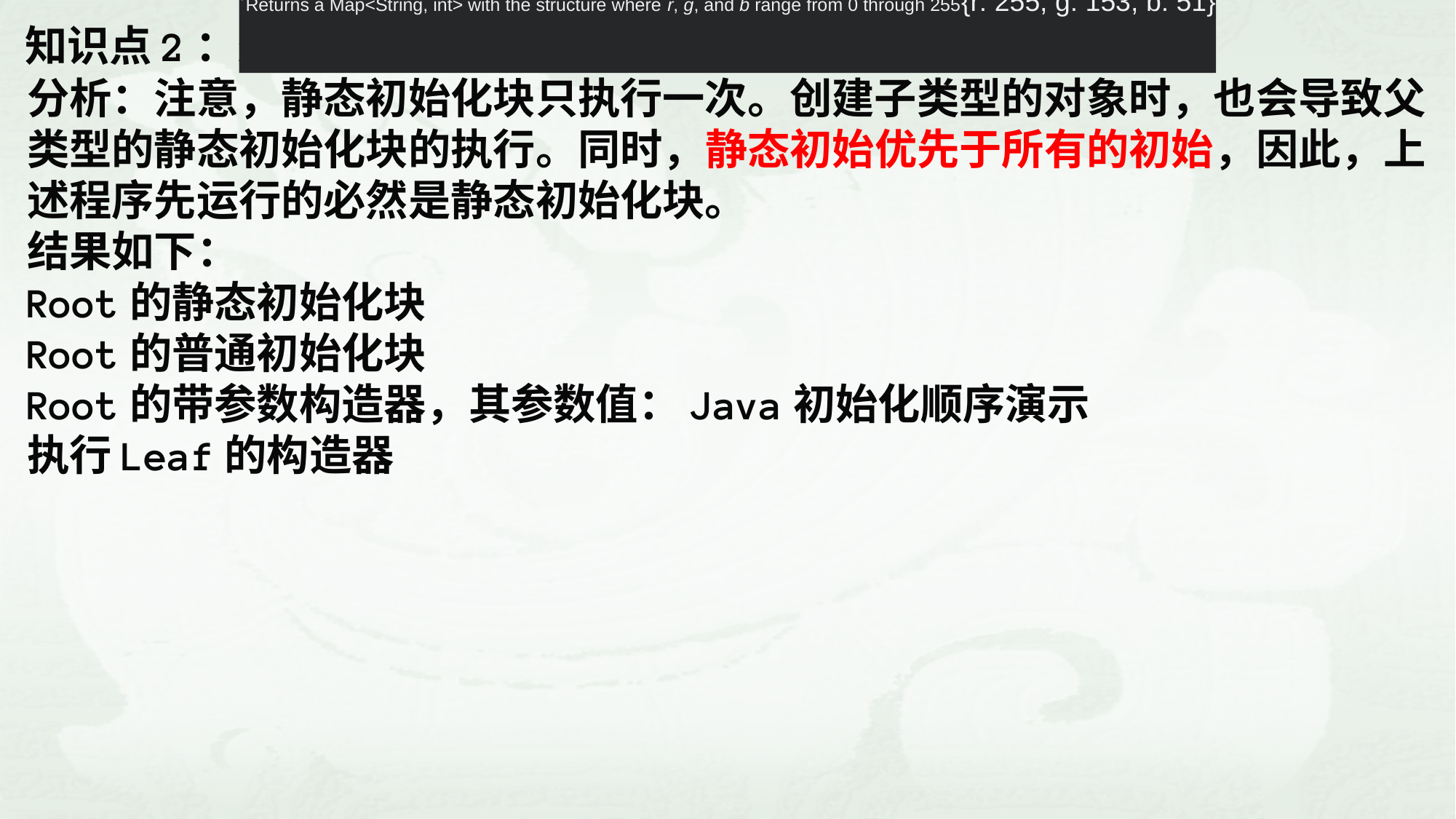

Returns a Map<String, int> with the structure where r, g, and b range from 0 through 255{r: 255, g: 153, b: 51}

知识点2：类与对象
分析：注意，静态初始化块只执行一次。创建子类型的对象时，也会导致父类型的静态初始化块的执行。同时，静态初始优先于所有的初始，因此，上述程序先运行的必然是静态初始化块。
结果如下：
Root的静态初始化块
Root的普通初始化块
Root的带参数构造器，其参数值：Java初始化顺序演示
执行Leaf的构造器